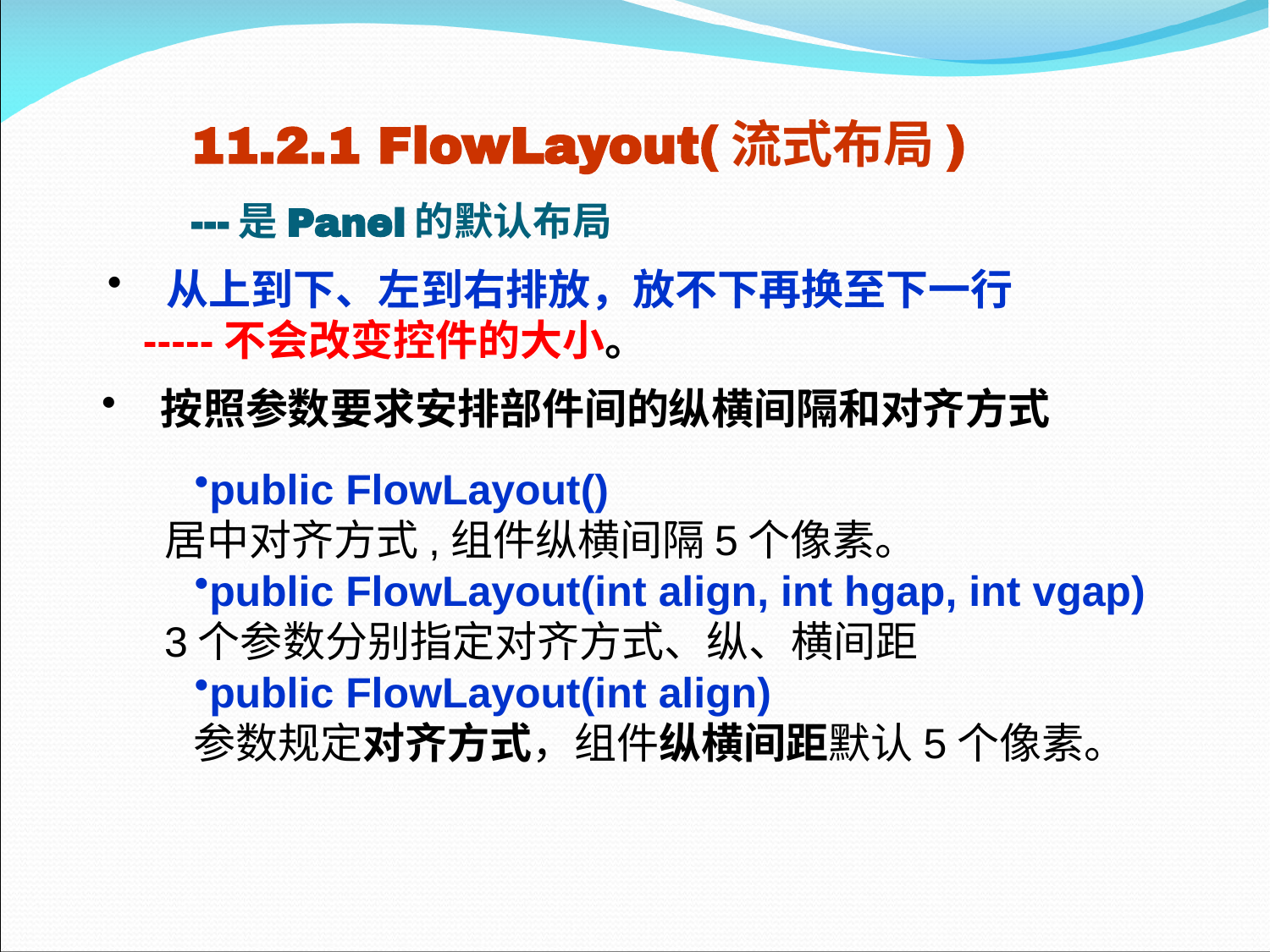

11.2.1 FlowLayout(流式布局) 
---是Panel的默认布局
  从上到下、左到右排放，放不下再换至下一行
   -----不会改变控件的大小。
  按照参数要求安排部件间的纵横间隔和对齐方式
public FlowLayout()
居中对齐方式,组件纵横间隔5个像素。
public FlowLayout(int align, int hgap, int vgap)
3个参数分别指定对齐方式、纵、横间距
public FlowLayout(int align)
  参数规定对齐方式，组件纵横间距默认5个像素。